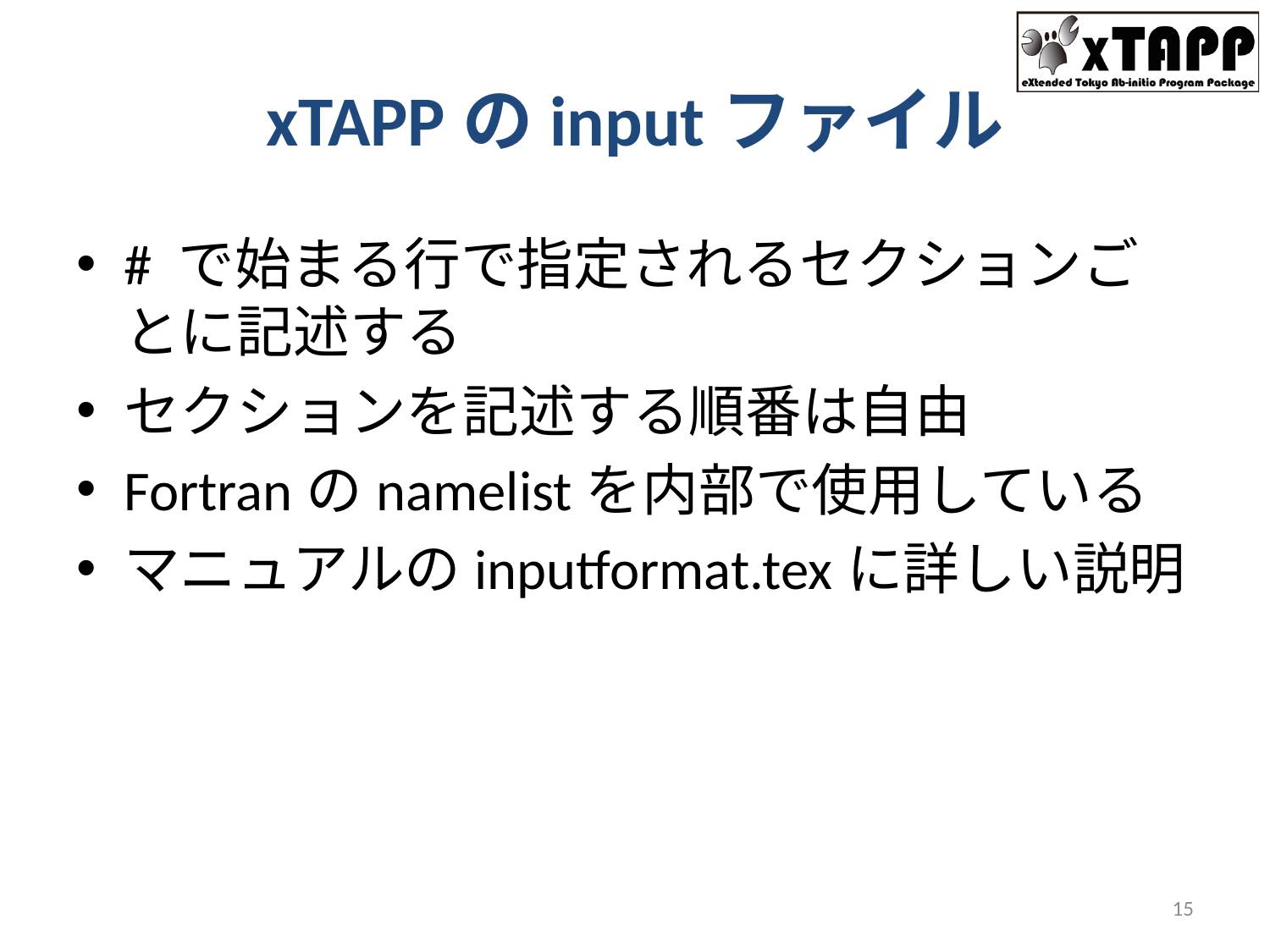

# xTAPPのinputファイル
# で始まる行で指定されるセクションごとに記述する
セクションを記述する順番は自由
Fortranのnamelistを内部で使用している
マニュアルのinputformat.texに詳しい説明
15